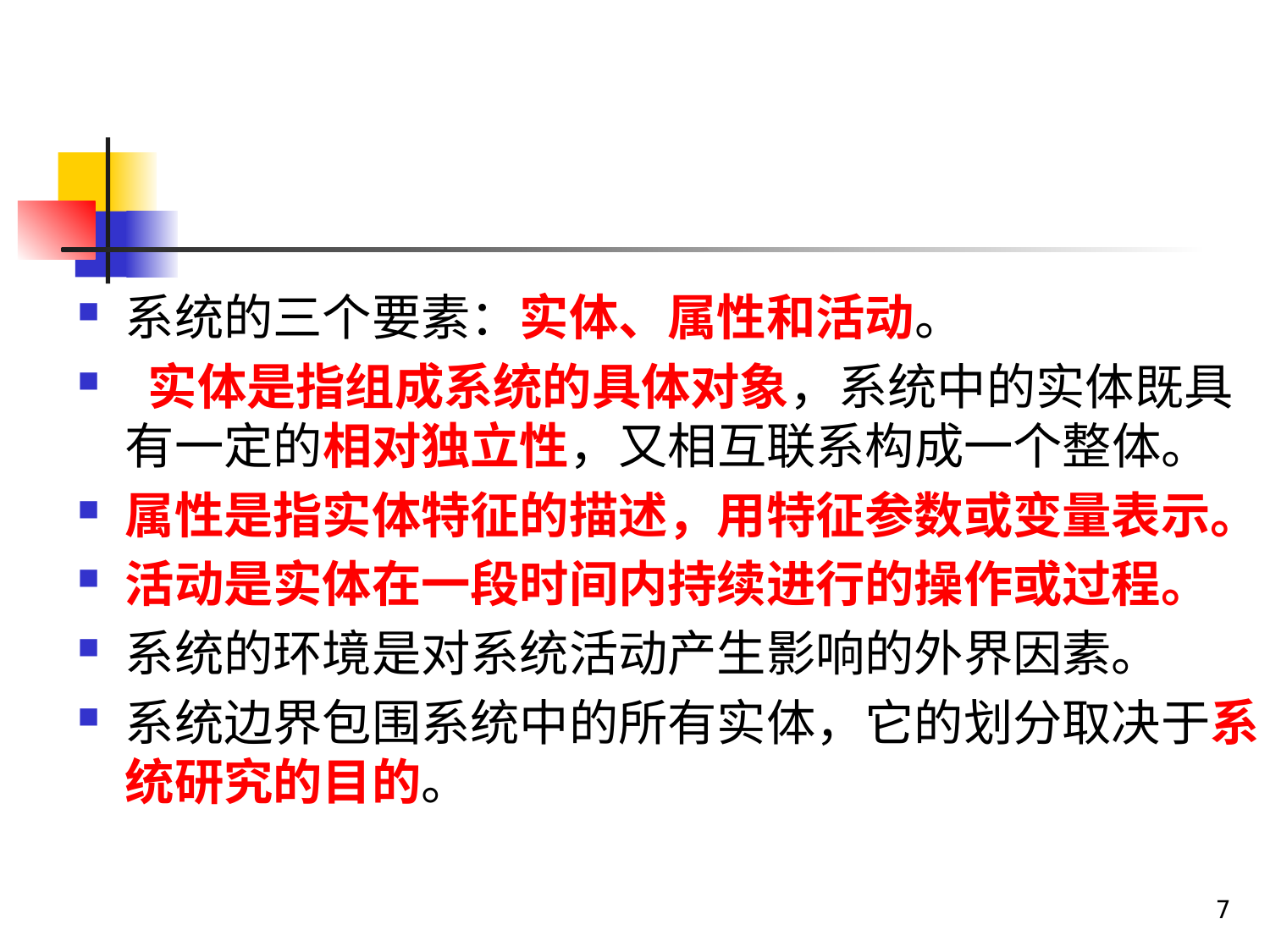

#
系统的三个要素：实体、属性和活动。
 实体是指组成系统的具体对象，系统中的实体既具有一定的相对独立性，又相互联系构成一个整体。
属性是指实体特征的描述，用特征参数或变量表示。
活动是实体在一段时间内持续进行的操作或过程。
系统的环境是对系统活动产生影响的外界因素。
系统边界包围系统中的所有实体，它的划分取决于系统研究的目的。
7